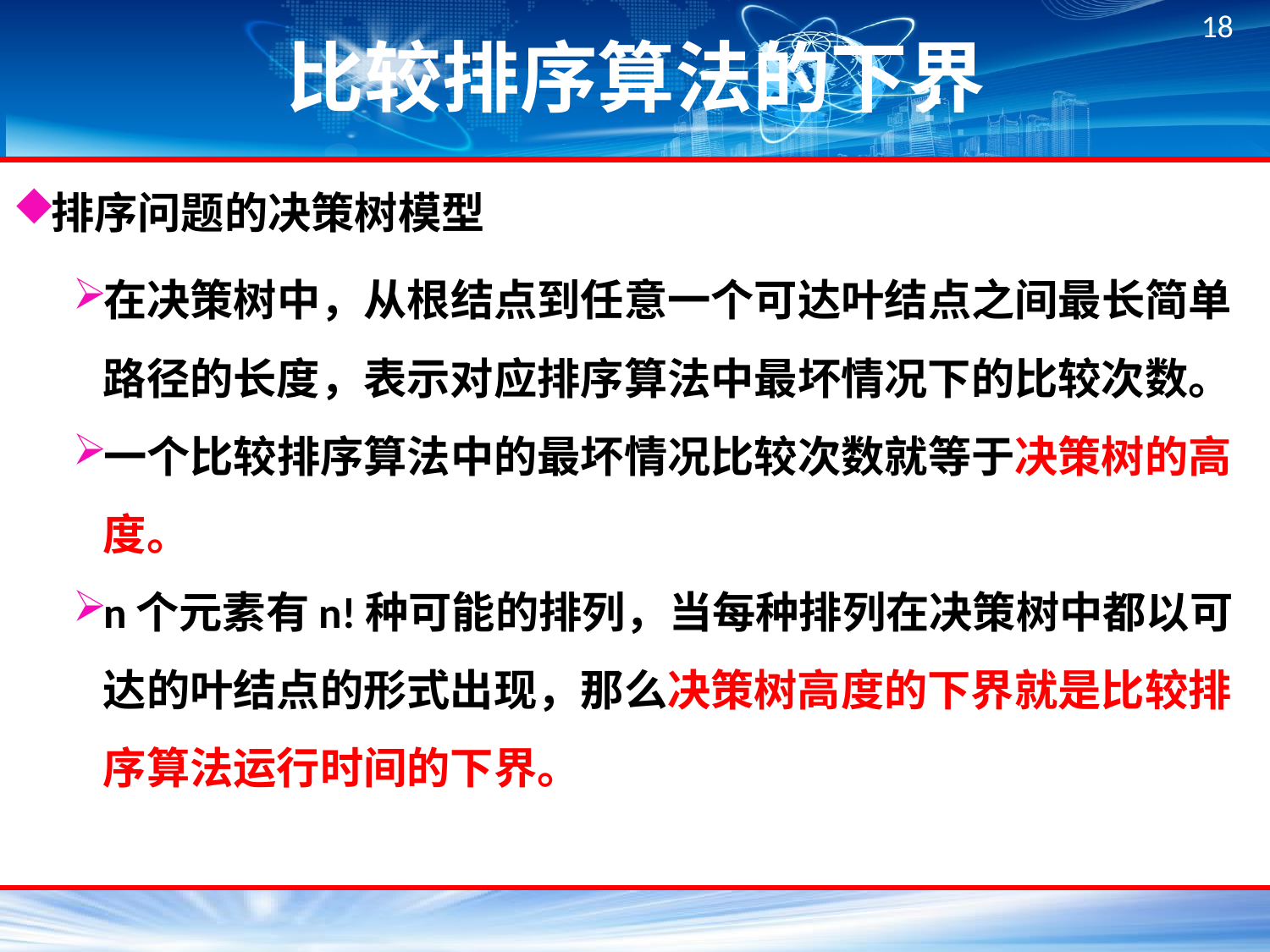

# 比较排序算法的下界
排序问题的决策树模型
在决策树中，从根结点到任意一个可达叶结点之间最长简单路径的长度，表示对应排序算法中最坏情况下的比较次数。
一个比较排序算法中的最坏情况比较次数就等于决策树的高度。
n个元素有n!种可能的排列，当每种排列在决策树中都以可达的叶结点的形式出现，那么决策树高度的下界就是比较排序算法运行时间的下界。